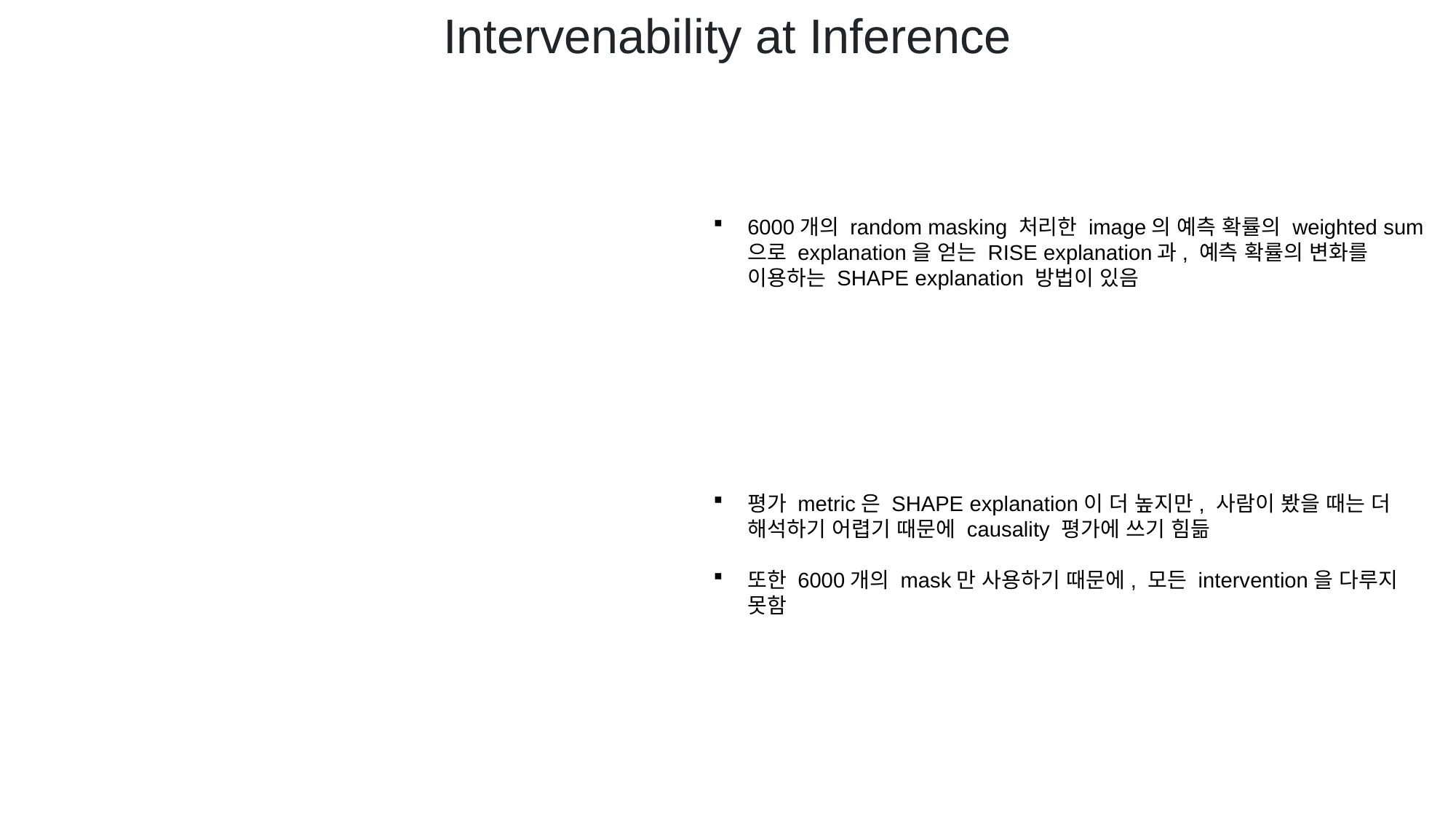

Intervenability at Inference
6000개의 random masking 처리한 image의 예측 확률의 weighted sum으로 explanation을 얻는 RISE explanation과, 예측 확률의 변화를 이용하는 SHAPE explanation 방법이 있음

평가 metric은 SHAPE explanation이 더 높지만, 사람이 봤을 때는 더 해석하기 어렵기 때문에 causality 평가에 쓰기 힘듦

또한 6000개의 mask만 사용하기 때문에, 모든 intervention을 다루지 못함